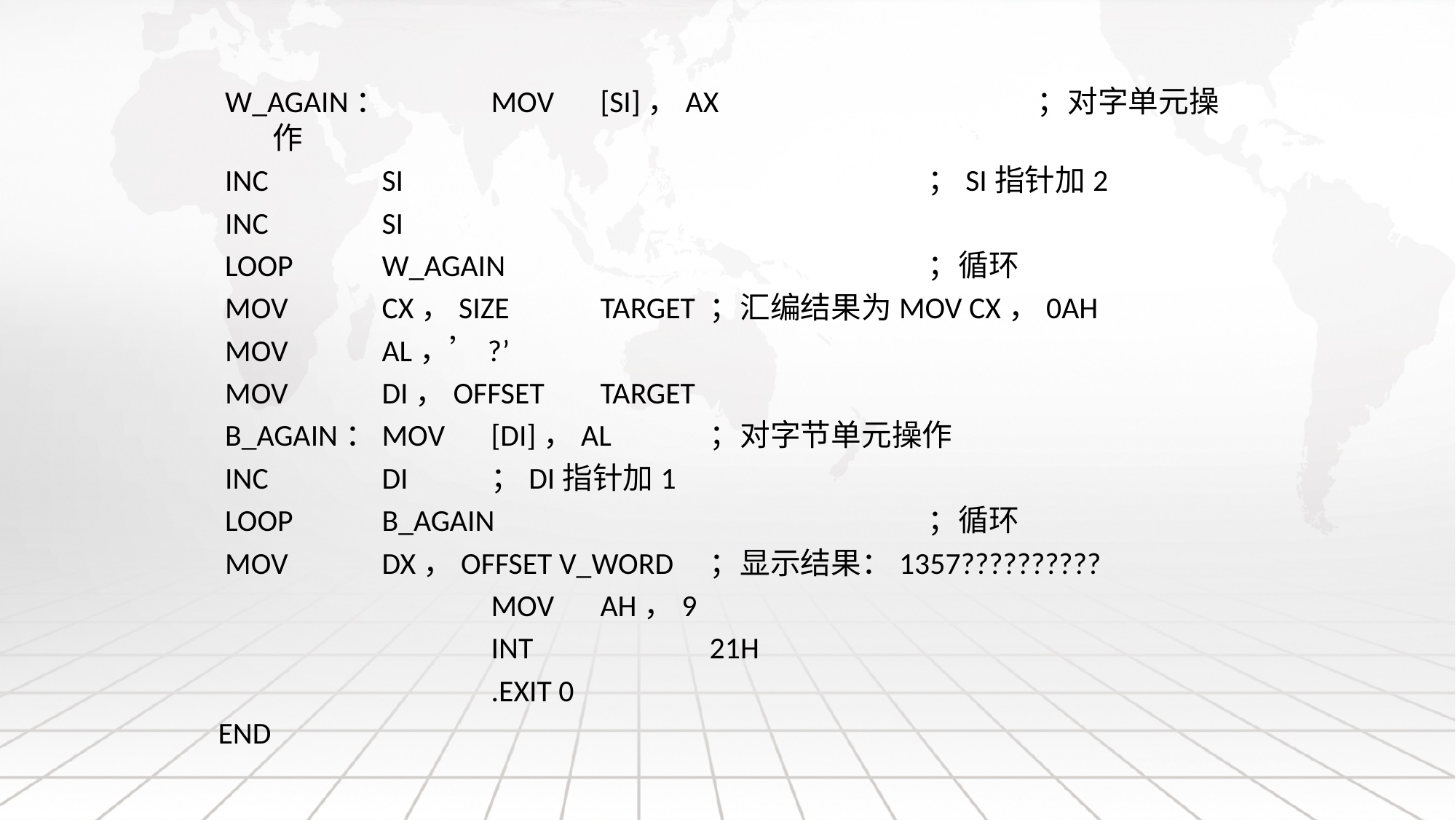

w_again：	mov 	[si]，ax 			；对字单元操作
 inc		si 					；SI指针加2
 inc		si
 loop	w_again 				；循环
 mov	cx，size	target 	；汇编结果为mov cx，0ah
 mov	aL，’?’
 mov	di，offset	target
 b_again：	mov	[di]，al 	；对字节单元操作
 inc		di	；DI指针加1
 loop	b_again 				；循环
 mov	dx，offset v_word	；显示结果：1357??????????
    			mov	ah，9
    			int		21h
    			.exit 0
end